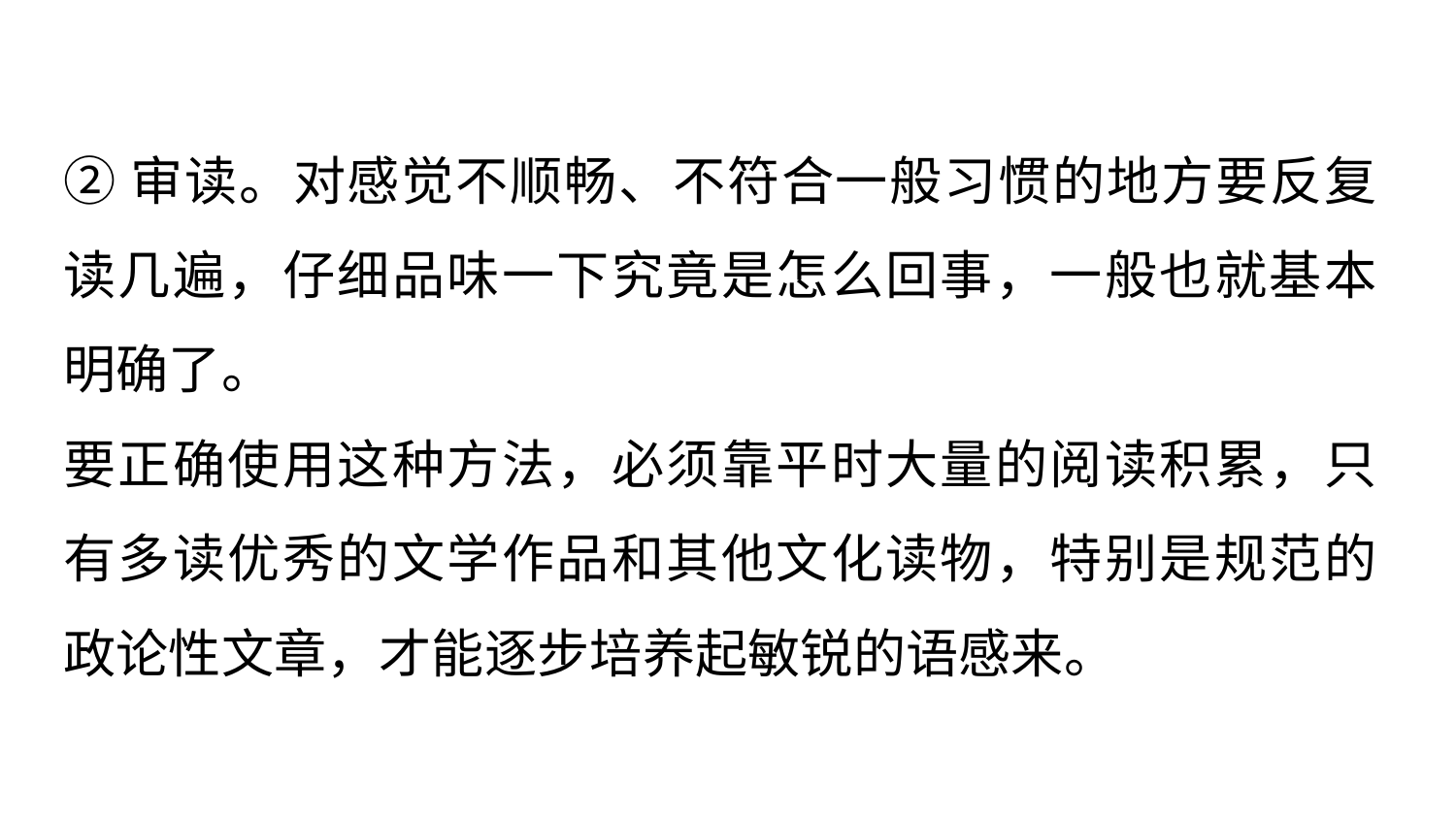

②审读。对感觉不顺畅、不符合一般习惯的地方要反复读几遍，仔细品味一下究竟是怎么回事，一般也就基本明确了。
要正确使用这种方法，必须靠平时大量的阅读积累，只有多读优秀的文学作品和其他文化读物，特别是规范的政论性文章，才能逐步培养起敏锐的语感来。